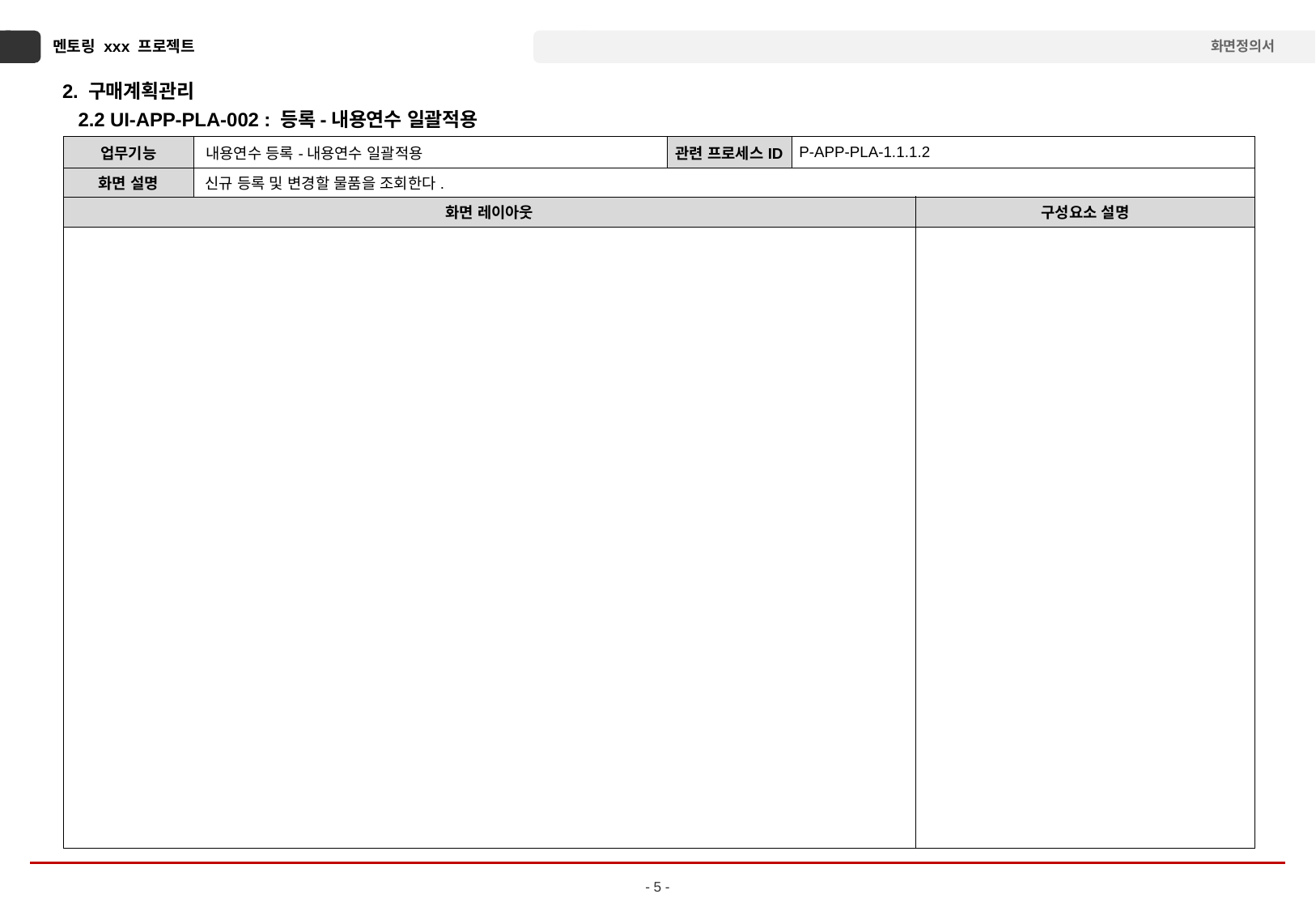

2. 구매계획관리
   2.2 UI-APP-PLA-002 : 등록-내용연수 일괄적용
| 업무기능 | 내용연수 등록-내용연수 일괄적용 | 관련 프로세스ID | P-APP-PLA-1.1.1.2 |  |
| --- | --- | --- | --- | --- |
| 화면 설명 | 신규 등록 및 변경할 물품을 조회한다. |  |  |  |
| 화면 레이아웃 |  |  |  | 구성요소 설명 |
|  |  |  |  |  |